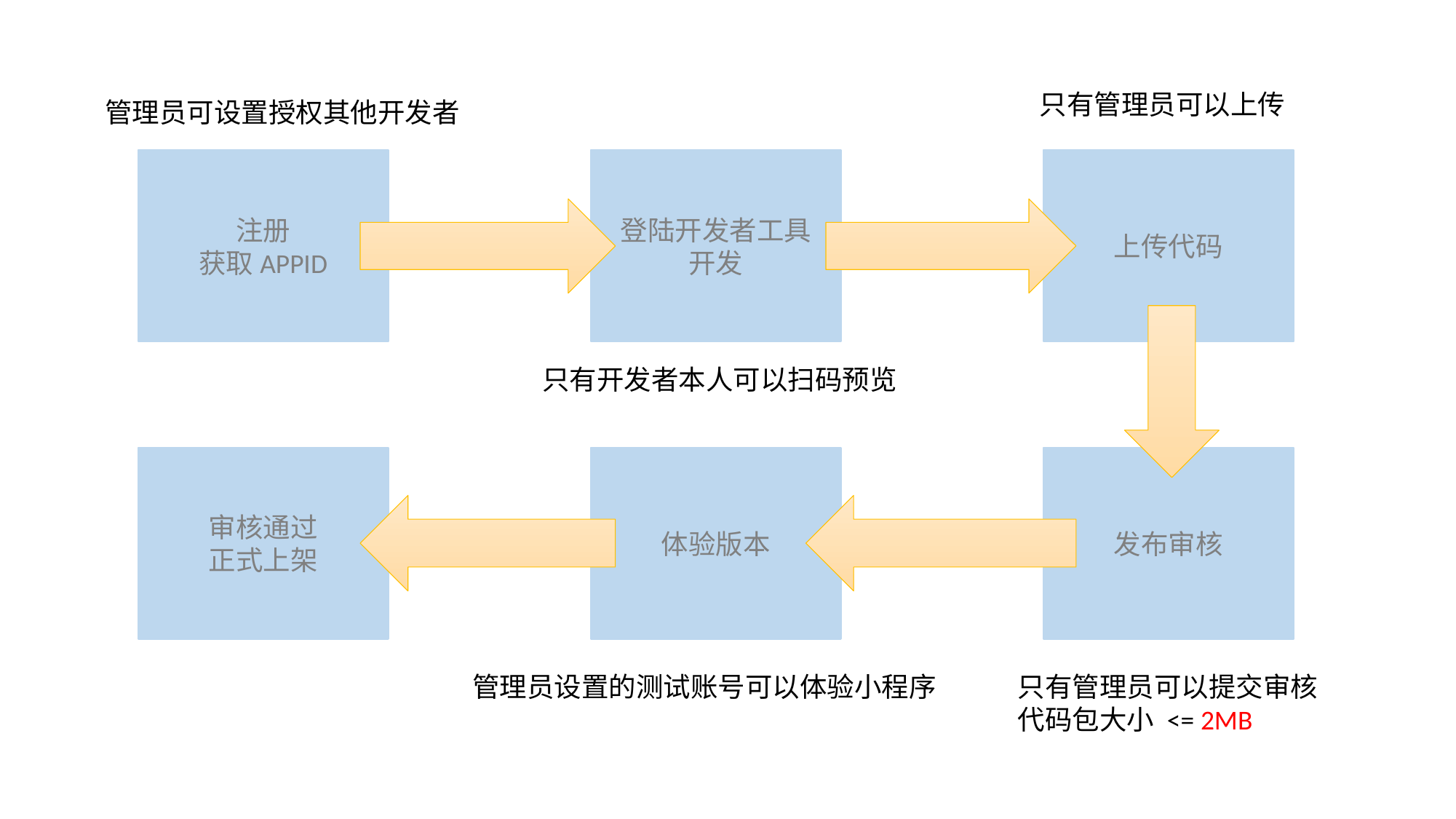

只有管理员可以上传
管理员可设置授权其他开发者
注册
获取APPID
登陆开发者工具
开发
上传代码

只有开发者本人可以扫码预览
发布审核
体验版本
审核通过
正式上架

管理员设置的测试账号可以体验小程序
只有管理员可以提交审核
代码包大小 <= 2MB